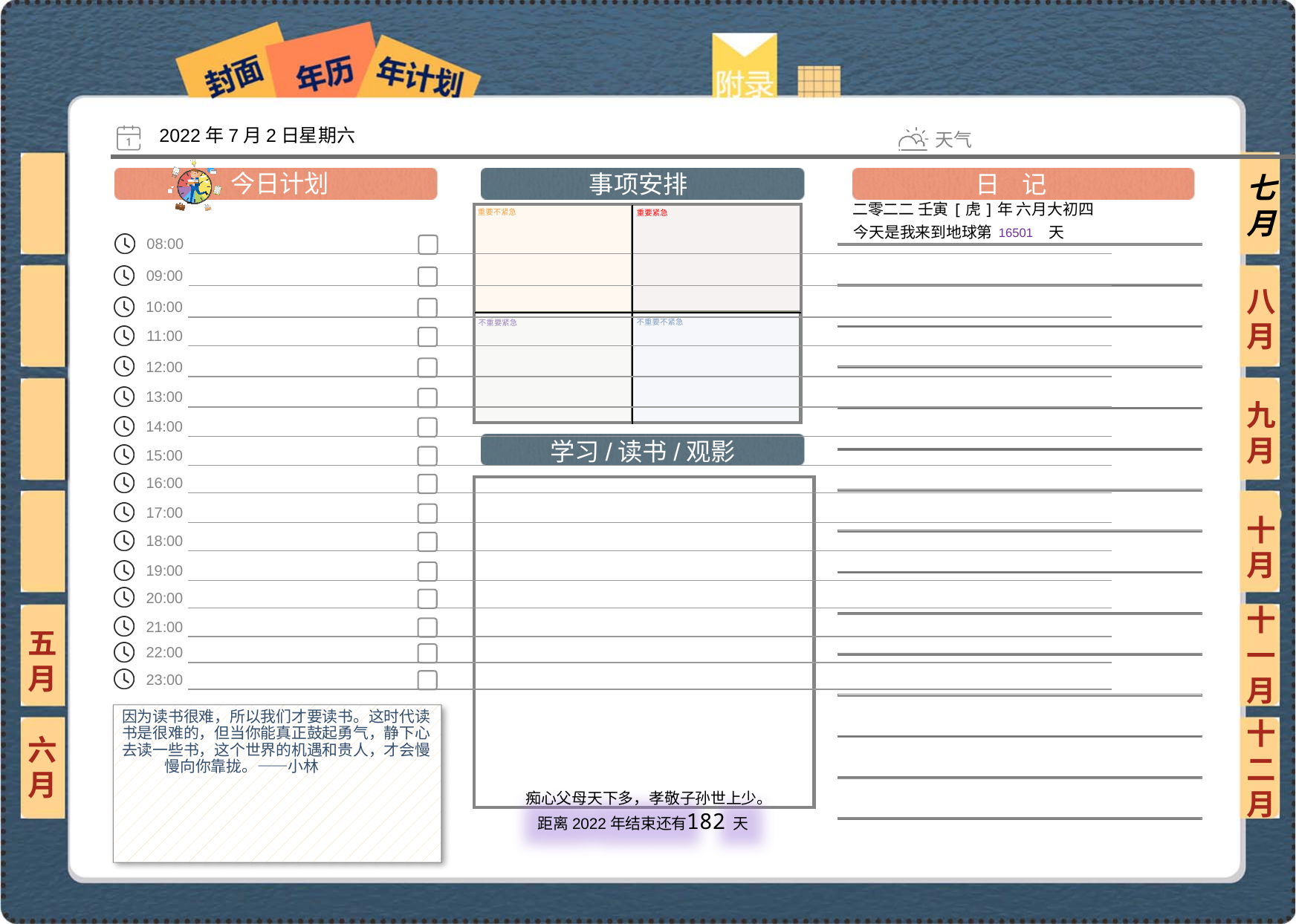

2022年7月2日星期六
七月
二零二二 壬寅[虎]年 六月大初四
16501
八月
九月
十月
十一月
五月
因为读书很难，所以我们才要读书。这时代读书是很难的，但当你能真正鼓起勇气，静下心去读一些书，这个世界的机遇和贵人，才会慢慢向你靠拢。——小林

六月
十二月
182
 痴心父母天下多，孝敬子孙世上少。